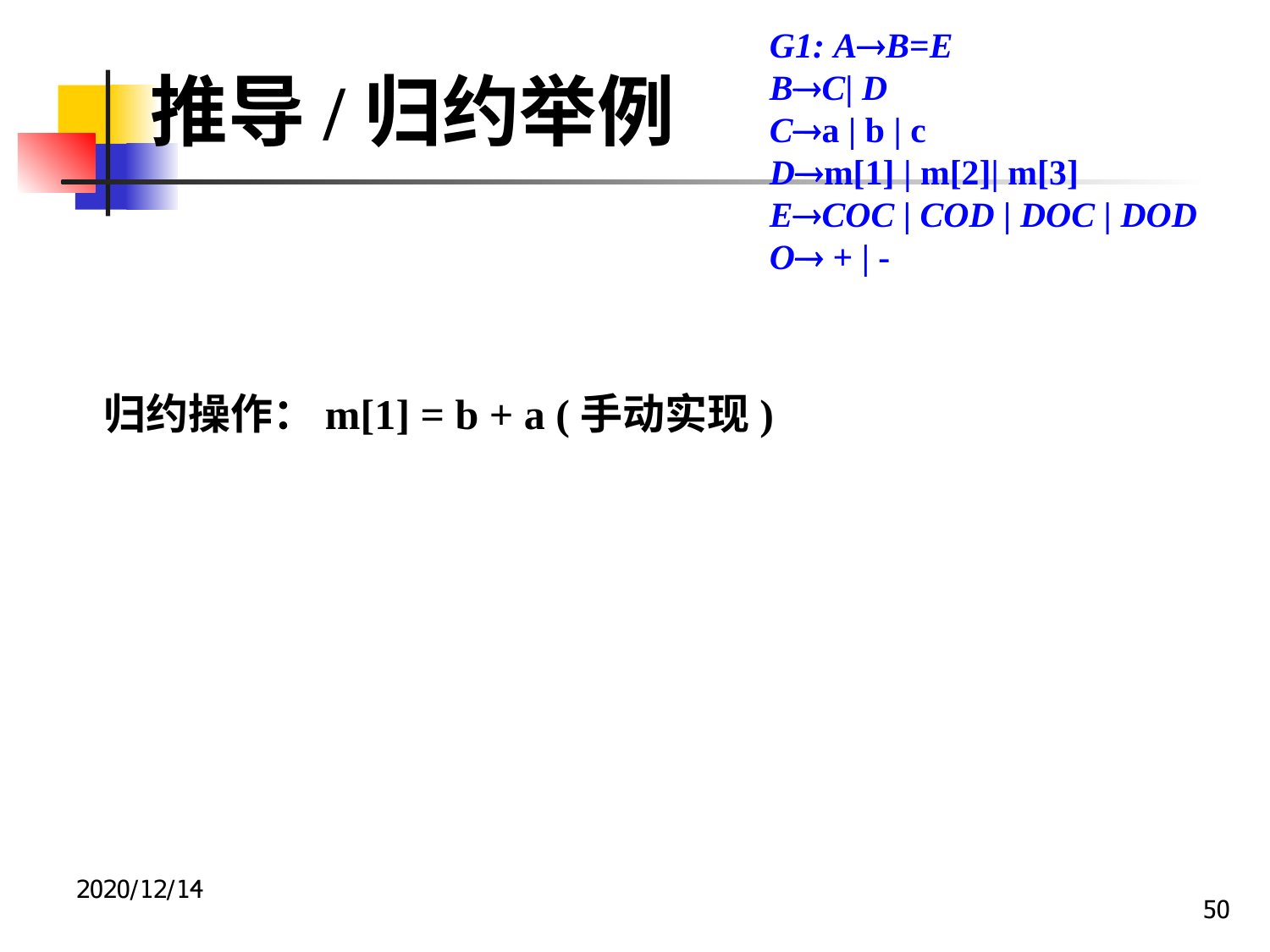

G1: A→B=E
B→C| D
C→a | b | c
D→m[1] | m[2]| m[3]
E→COC | COD | DOC | DOD
O→ + | -
推导/归约举例
归约操作：m[1] = b + a (手动实现)

50
2020/12/14